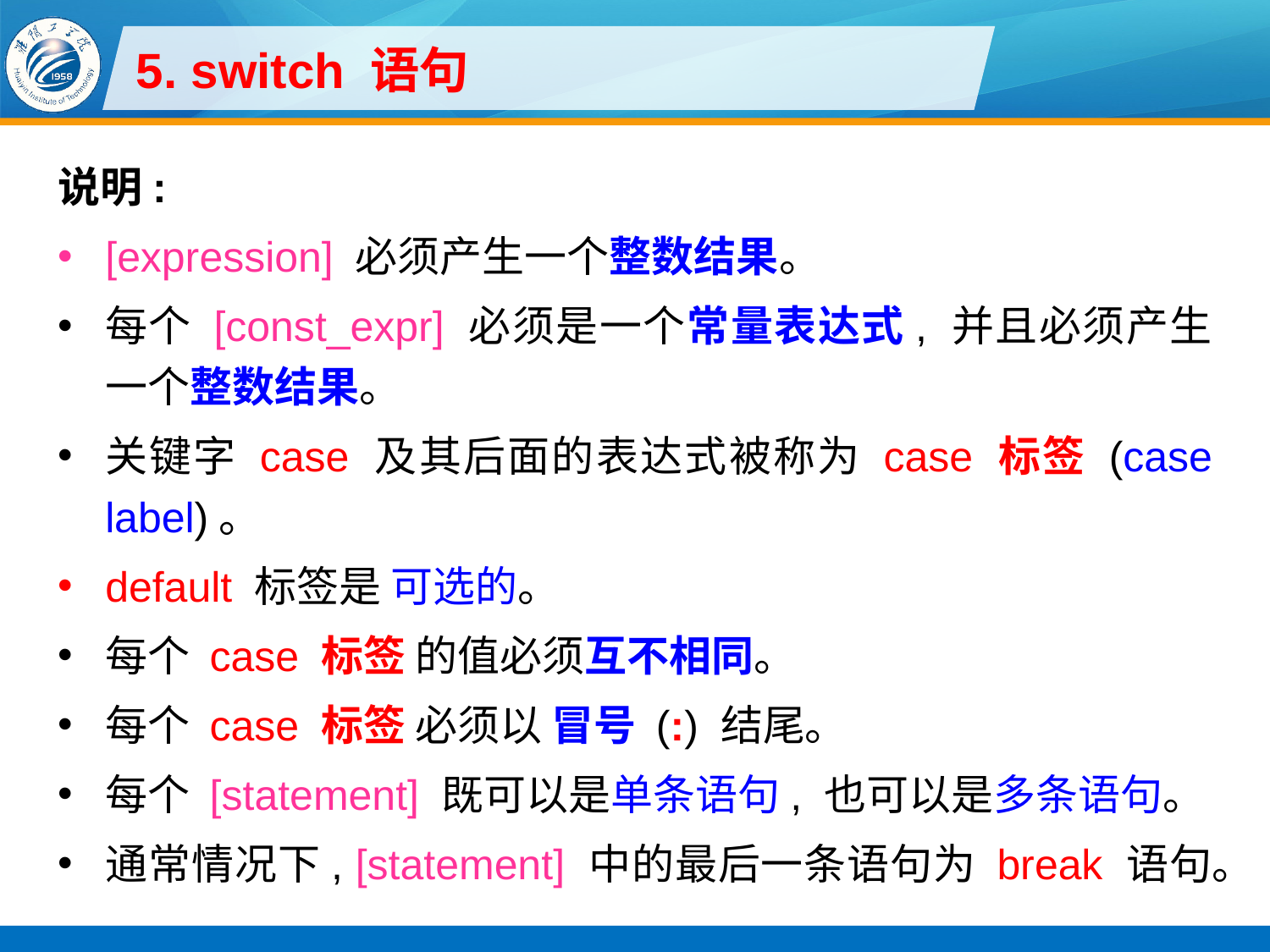

# 5. switch 语句
说明:
[expression] 必须产生一个整数结果。
每个 [const_expr] 必须是一个常量表达式, 并且必须产生一个整数结果。
关键字 case 及其后面的表达式被称为 case 标签 (case label)。
default 标签是 可选的。
每个 case 标签 的值必须互不相同。
每个 case 标签 必须以 冒号 (:) 结尾。
每个 [statement] 既可以是单条语句, 也可以是多条语句。
通常情况下, [statement] 中的最后一条语句为 break 语句。